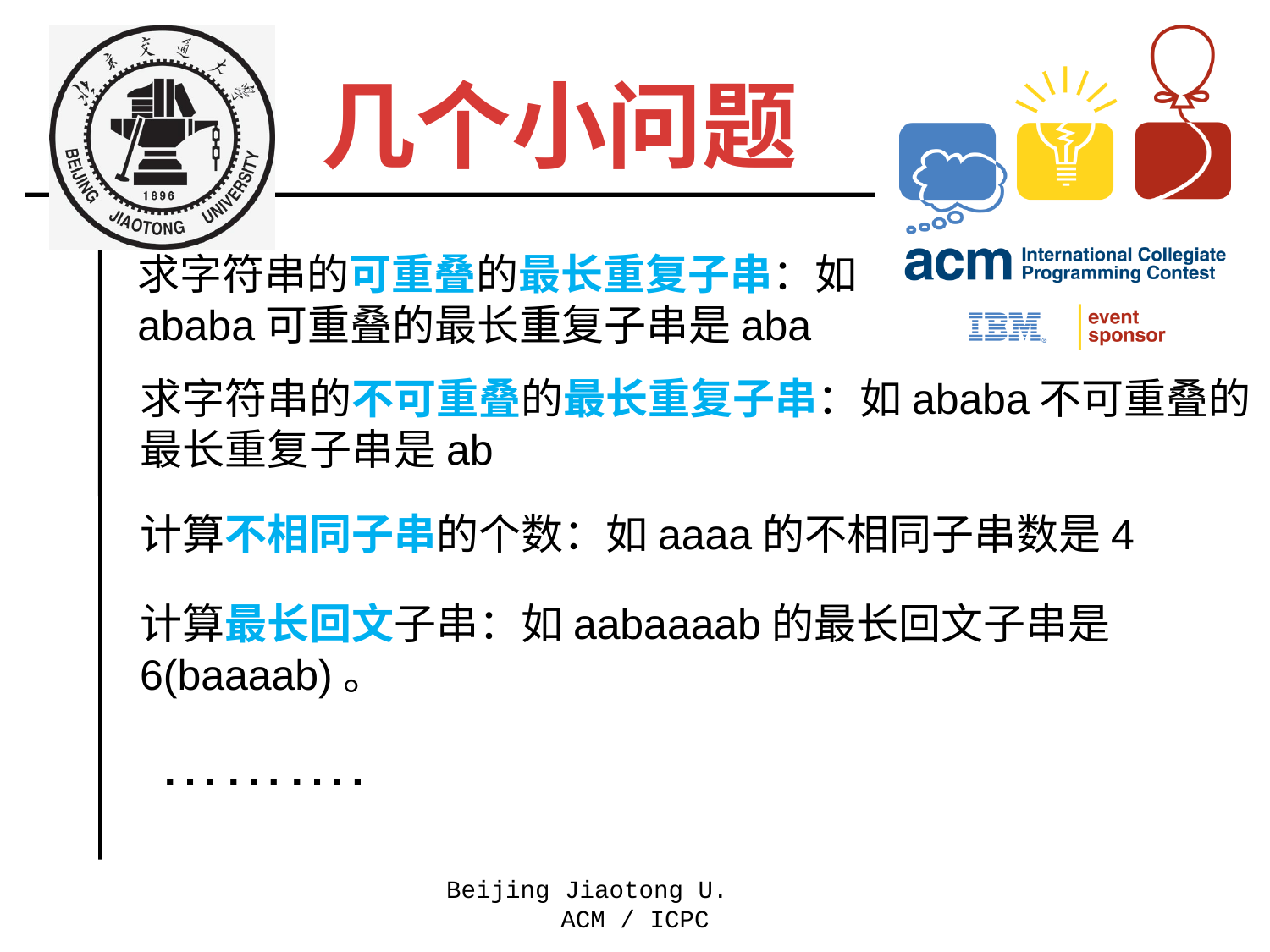

几个小问题
求字符串的可重叠的最长重复子串：如ababa可重叠的最长重复子串是aba
求字符串的不可重叠的最长重复子串：如ababa不可重叠的最长重复子串是ab
计算不相同子串的个数：如aaaa的不相同子串数是4
计算最长回文子串：如aabaaaab的最长回文子串是 6(baaaab)。
……….